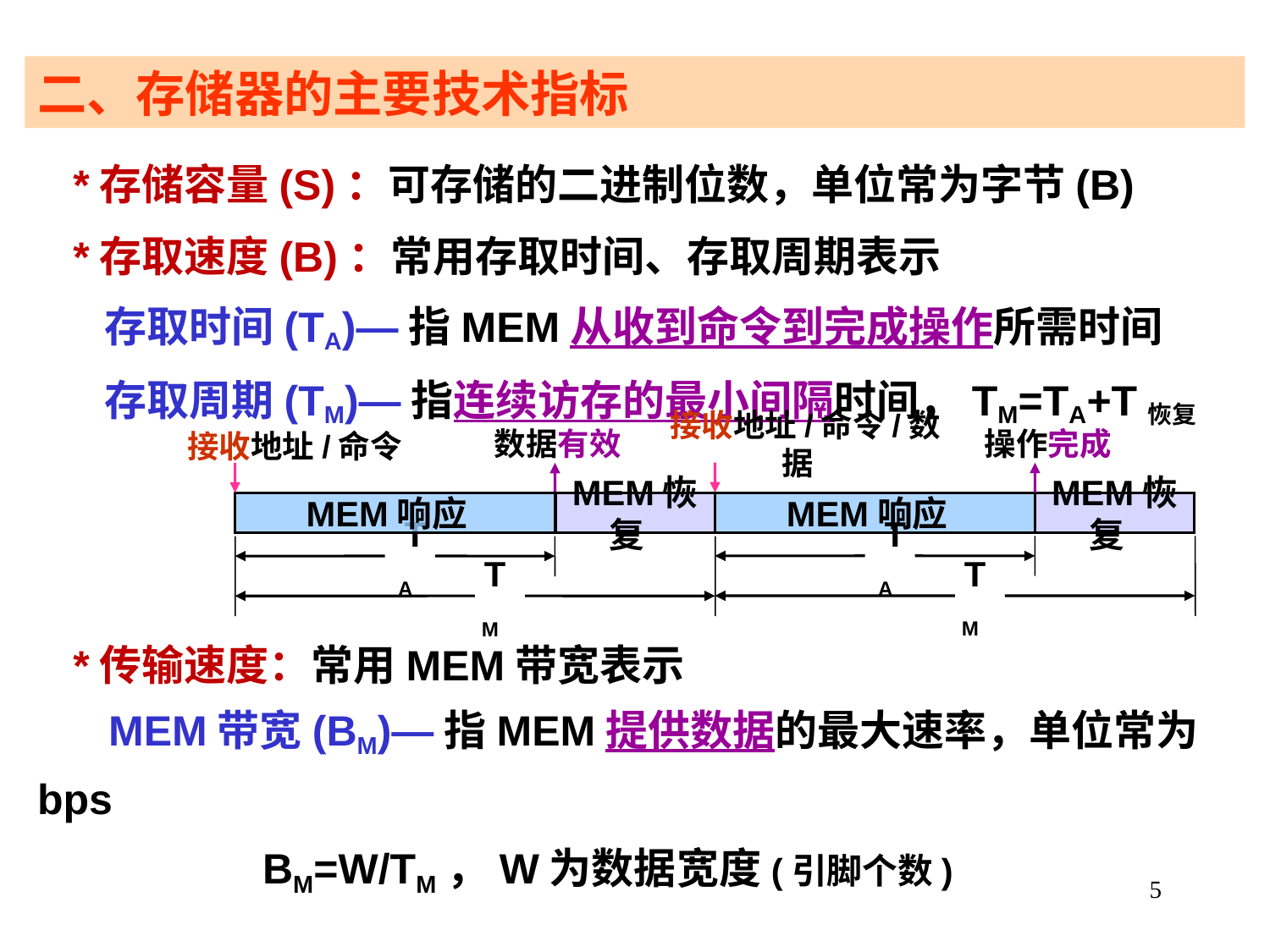

二、存储器的主要技术指标
   *存储容量(S)：可存储的二进制位数，单位常为字节(B)
   *存取速度(B)：常用存取时间、存取周期表示
      存取时间(TA)—指MEM从收到命令到完成操作所需时间
      存取周期(TM)—指连续访存的最小间隔时间，TM=TA+T恢复
接收地址/命令
数据有效
操作完成
接收地址/命令/数据

MEM恢复
MEM恢复
MEM响应
MEM响应
TA

TA

TM
TM

   *传输速度：常用MEM带宽表示
      MEM带宽(BM)—指MEM提供数据的最大速率，单位常为bps
                   BM=W/TM，W为数据宽度(引脚个数)
5